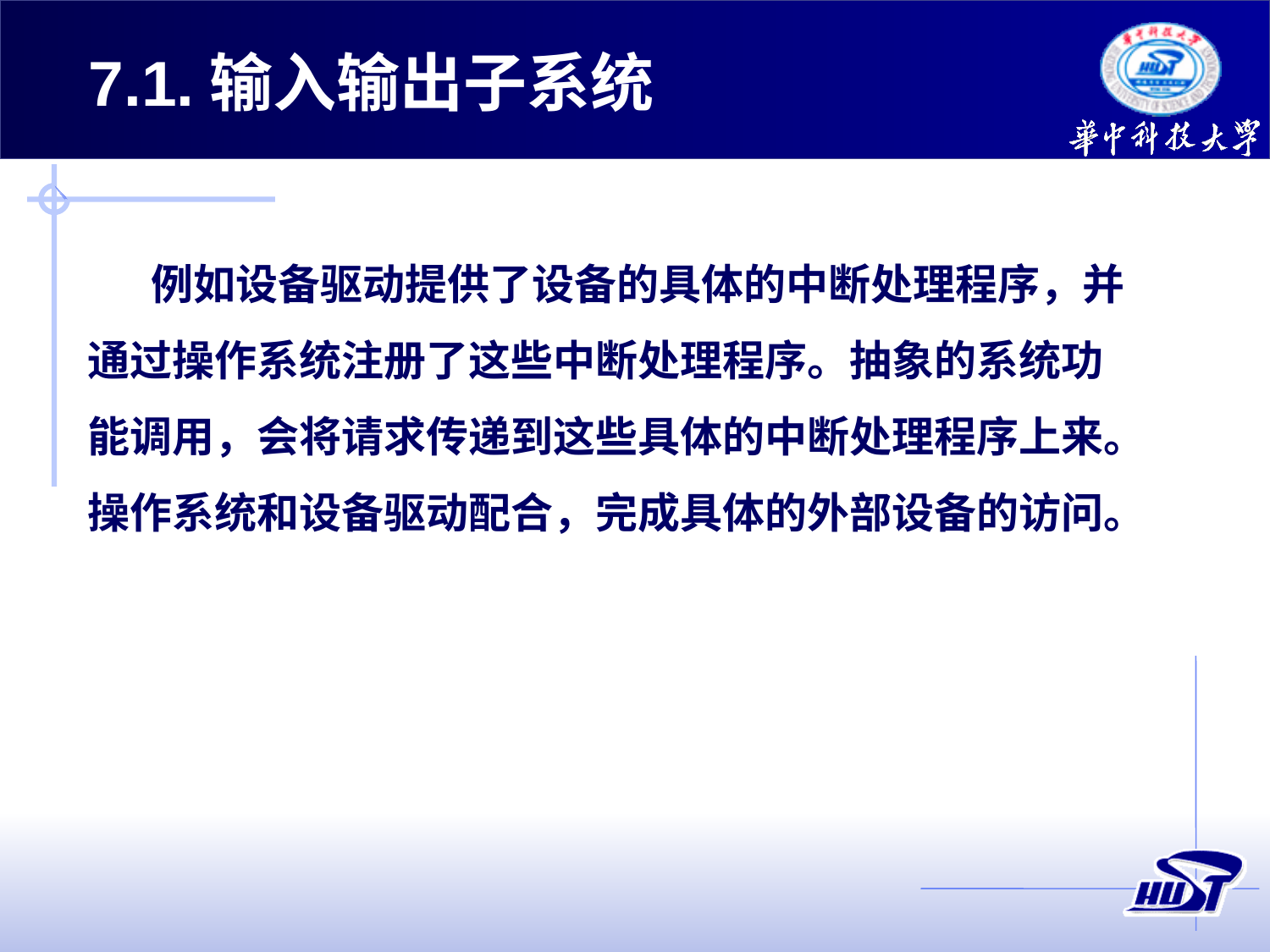

7.1.输入输出子系统
例如设备驱动提供了设备的具体的中断处理程序，并通过操作系统注册了这些中断处理程序。抽象的系统功能调用，会将请求传递到这些具体的中断处理程序上来。操作系统和设备驱动配合，完成具体的外部设备的访问。